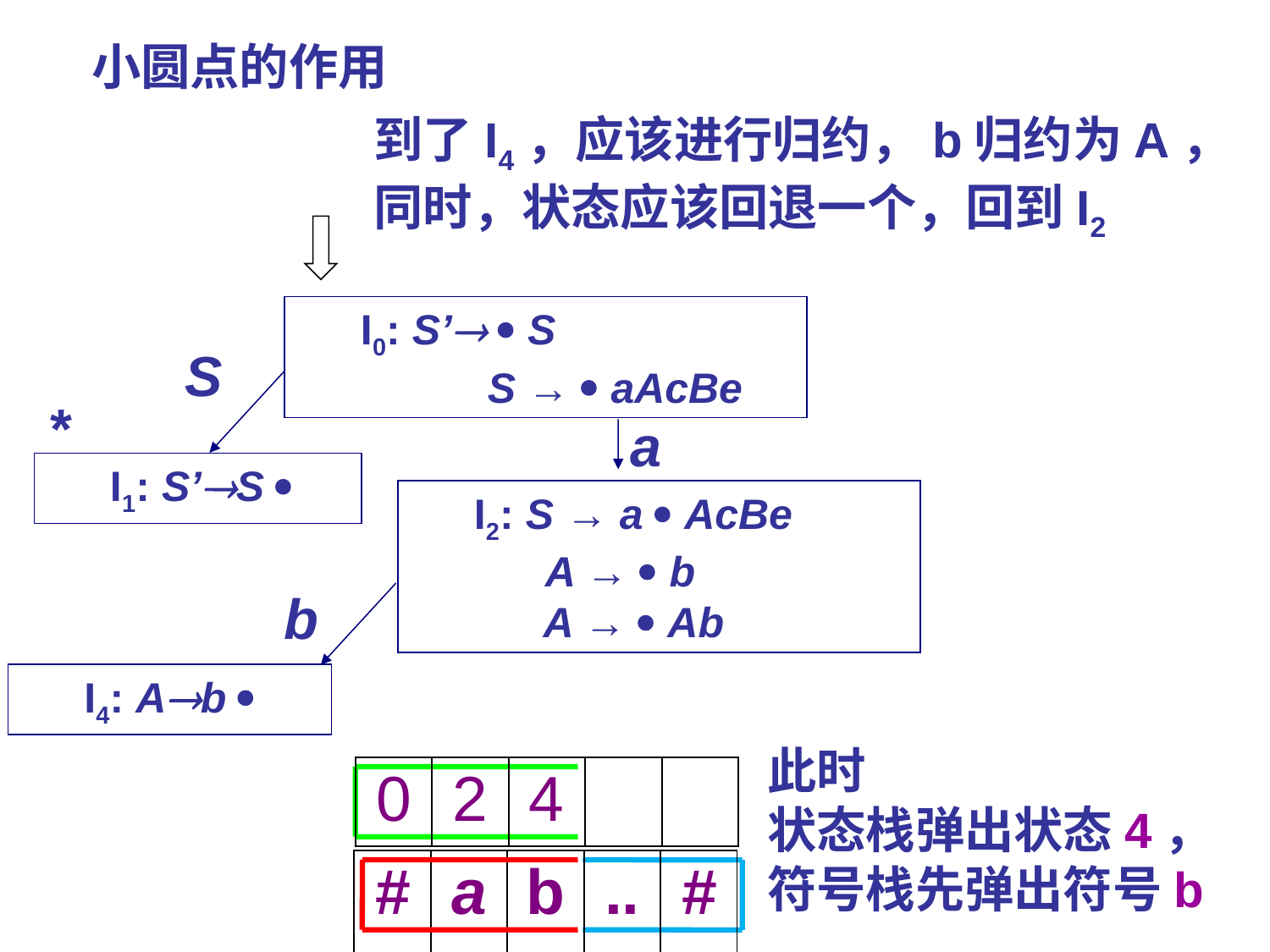

小圆点的作用
到了I4，应该进行归约，b归约为A，同时，状态应该回退一个，回到I2

I0: S’→ • S
	S → • aAcBe
S

*
a

I1: S’→S •
I2: S → a • AcBe
      A → • b
      A → • Ab
b

I4: A→b •

此时
状态栈弹出状态4，符号栈先弹出符号b
| 0 | 2 | 4 |  |  |
| --- | --- | --- | --- | --- |

| # | a | b | ... | # |
| --- | --- | --- | --- | --- |